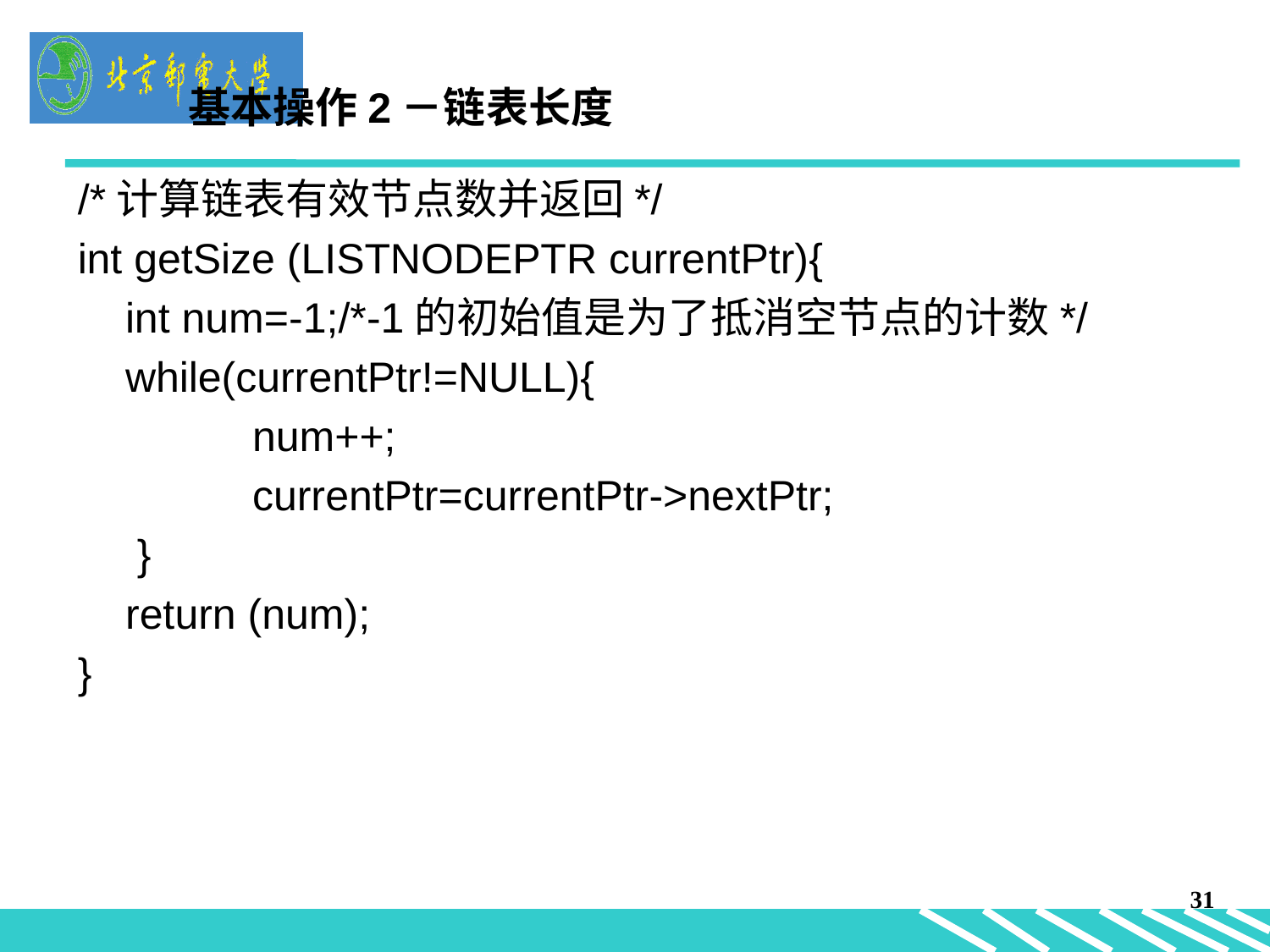

基本操作2－链表长度
/*计算链表有效节点数并返回*/
int getSize (LISTNODEPTR currentPtr){
	int num=-1;/*-1的初始值是为了抵消空节点的计数*/
	while(currentPtr!=NULL){
		num++;
		currentPtr=currentPtr->nextPtr;
     }
	return (num);
}
31